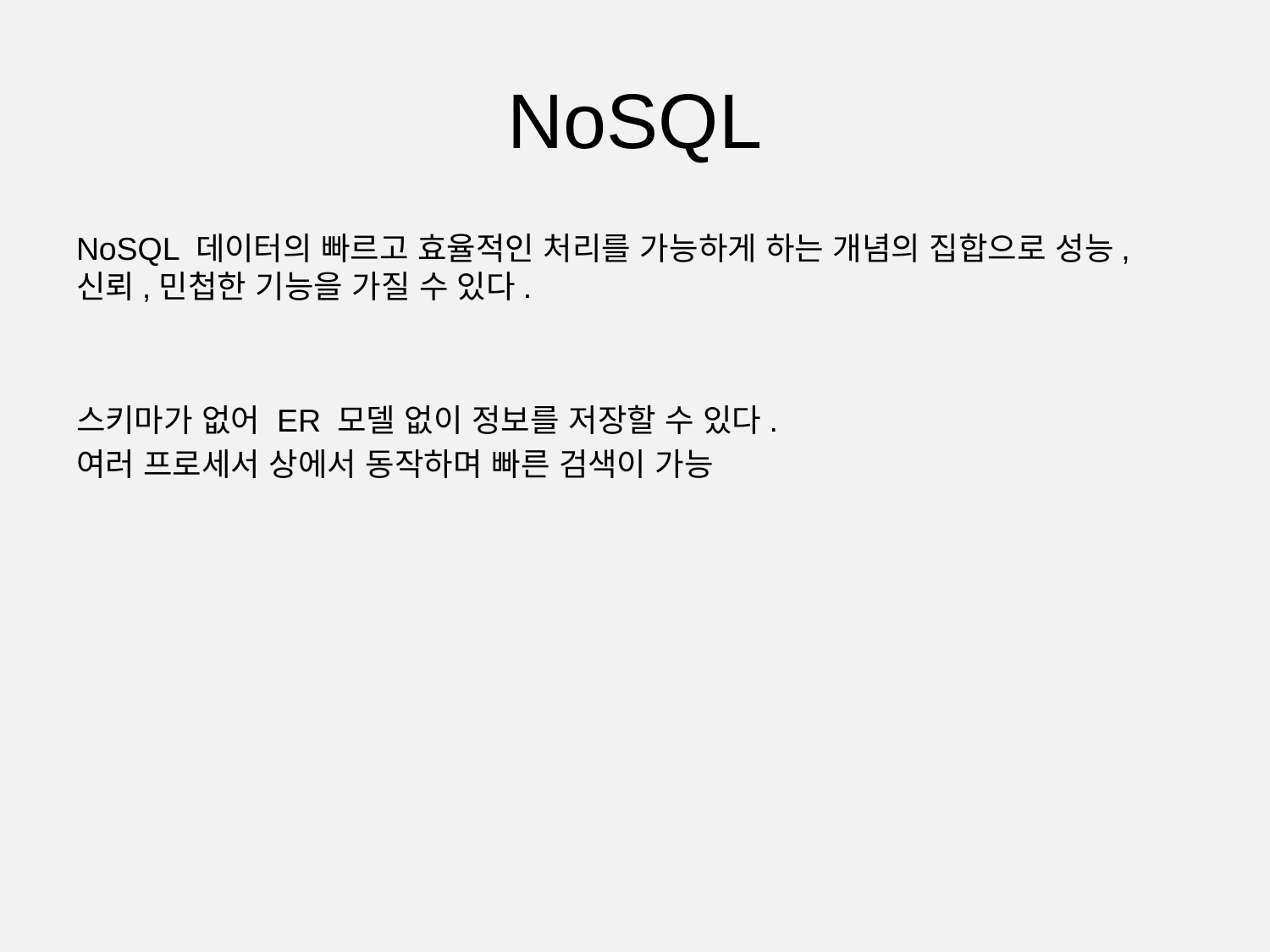

# NoSQL
NoSQL 데이터의 빠르고 효율적인 처리를 가능하게 하는 개념의 집합으로 성능,신뢰,민첩한 기능을 가질 수 있다.

스키마가 없어 ER 모델 없이 정보를 저장할 수 있다.
여러 프로세서 상에서 동작하며 빠른 검색이 가능